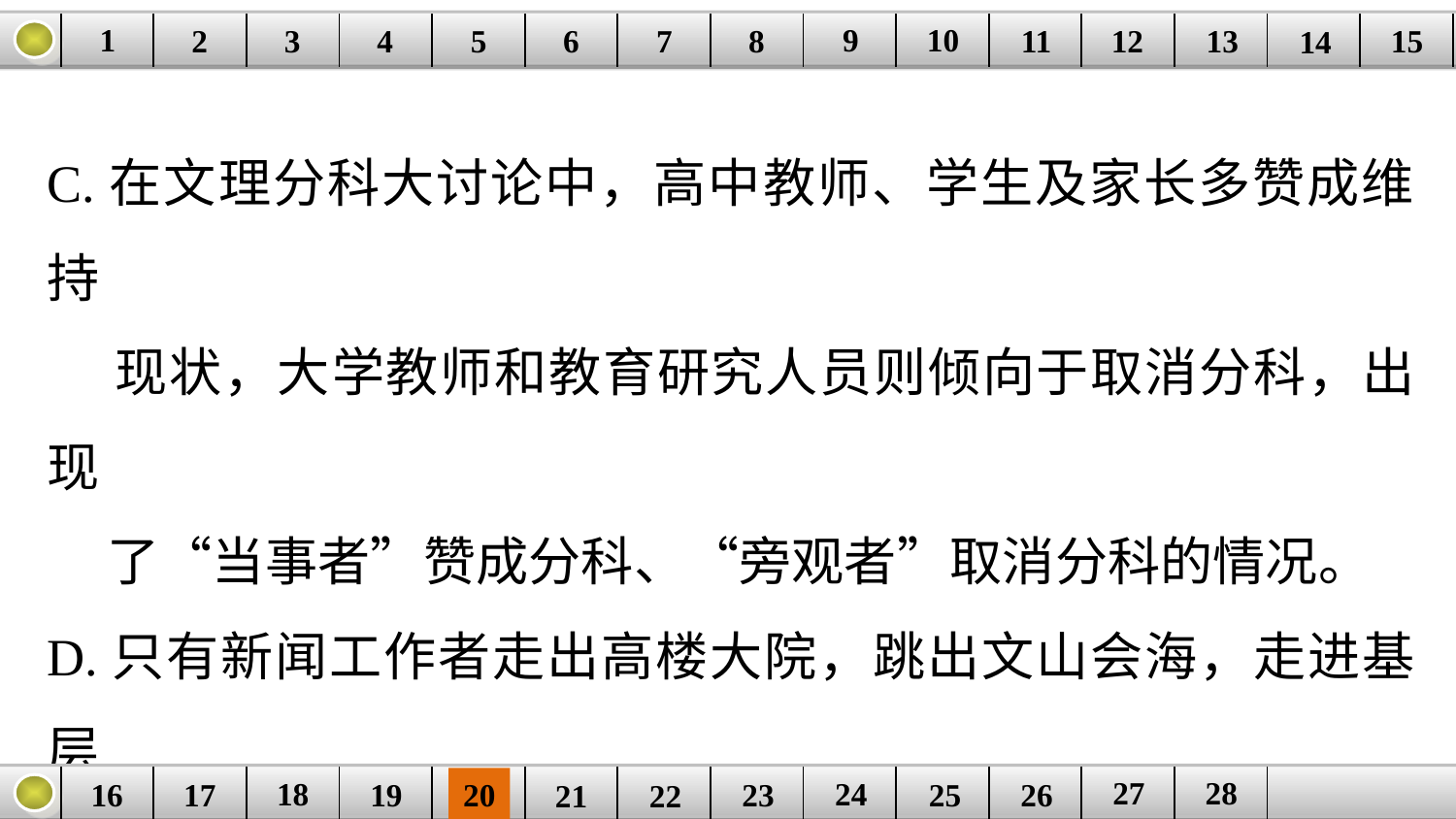

9
10
1
3
4
5
6
8
11
2
12
15
|  |  |  |  |  |  |  |  |  |  |  |  |  |  |  |
| --- | --- | --- | --- | --- | --- | --- | --- | --- | --- | --- | --- | --- | --- | --- |
7
13
14

C.在文理分科大讨论中，高中教师、学生及家长多赞成维持
    现状，大学教师和教育研究人员则倾向于取消分科，出现
    了“当事者”赞成分科、“旁观者”取消分科的情况。
D.只有新闻工作者走出高楼大院，跳出文山会海，走进基层
    的广阔天地，才能挖掘到取之不尽的鲜活素材，采写出打
    动人心的精品报道。

27
28
18
24
16
25
26
|  |  |  |  |  |  |  |  |  |  |  |  |  |
| --- | --- | --- | --- | --- | --- | --- | --- | --- | --- | --- | --- | --- |
23
17
19
20
21
22